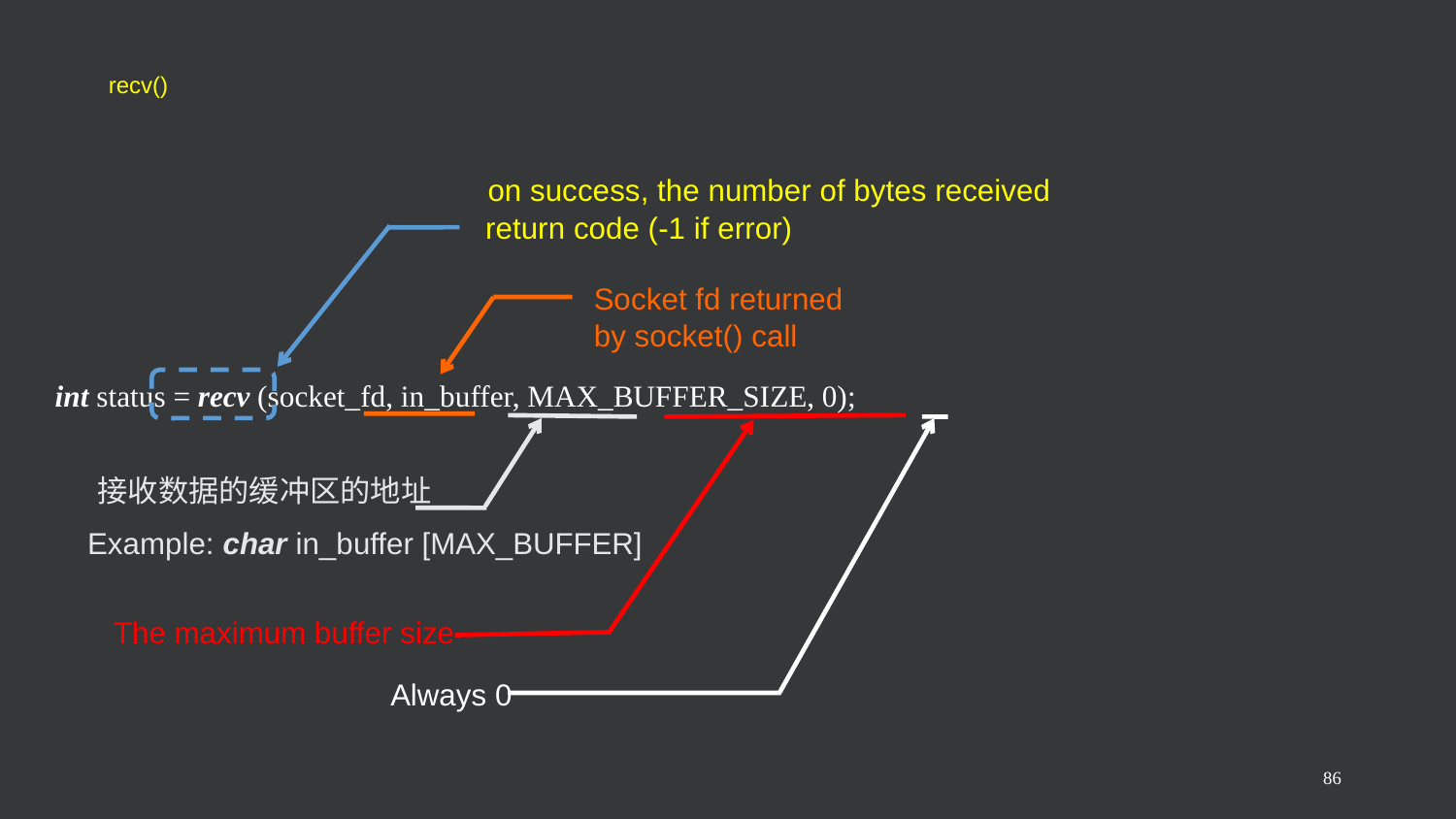

# recv()
on success, the number of bytes received
return code (-1 if error)

Socket fd returned
by socket() call

int status = recv (socket_fd, in_buffer, MAX_BUFFER_SIZE, 0);

接收数据的缓冲区的地址

The maximum buffer size

Always 0
Example: char in_buffer [MAX_BUFFER]
86